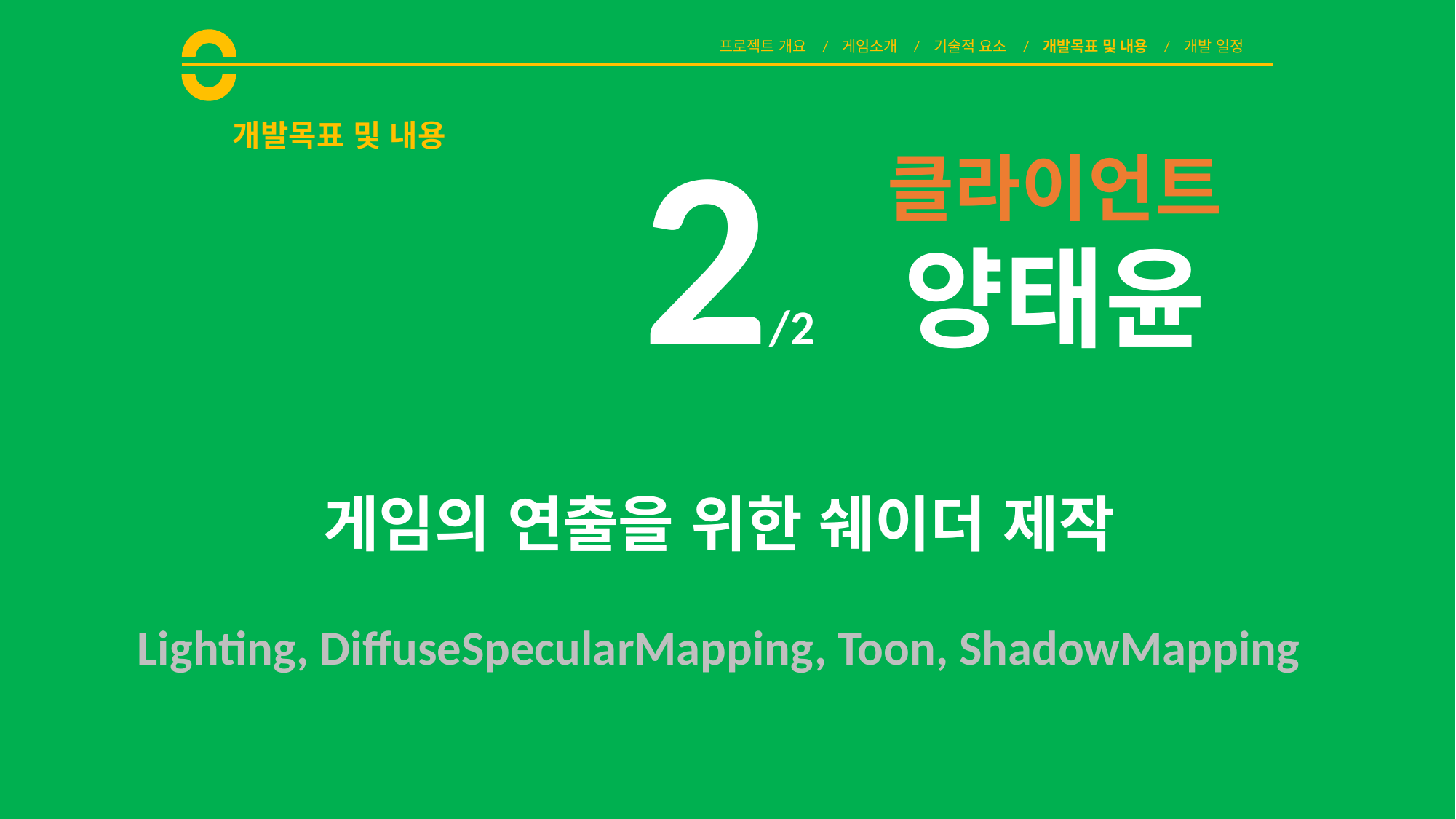

프로젝트 개요   /   게임소개   /   기술적 요소   /   개발목표 및 내용   /   개발 일정

2/2
# 개발목표 및 내용
클라이언트
양태윤
게임의 연출을 위한 쉐이더 제작

Lighting, DiffuseSpecularMapping, Toon, ShadowMapping